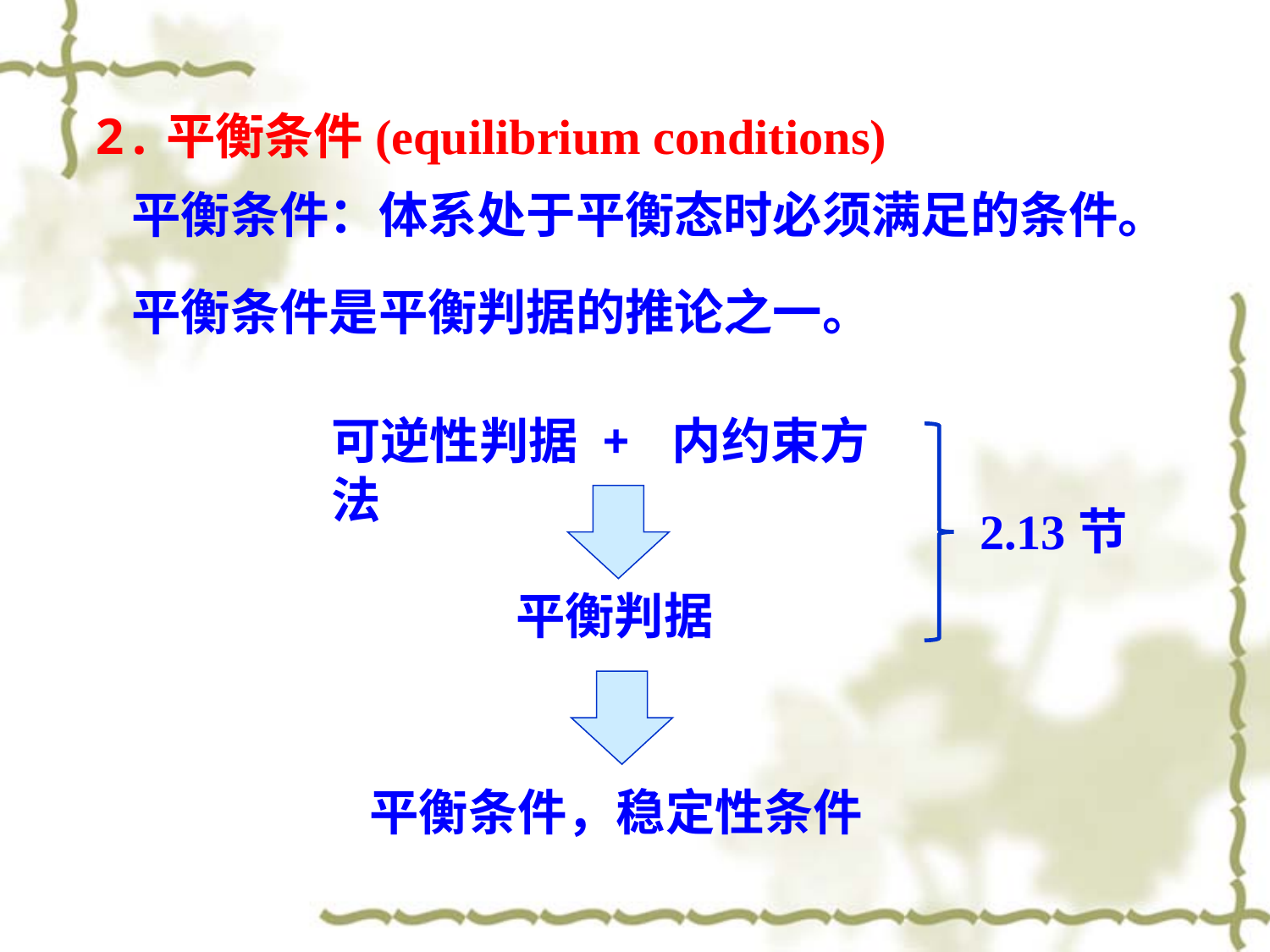

2.平衡条件(equilibrium conditions)
平衡条件：体系处于平衡态时必须满足的条件。
平衡条件是平衡判据的推论之一。
可逆性判据 + 内约束方法

2.13节
平衡判据

平衡条件，稳定性条件